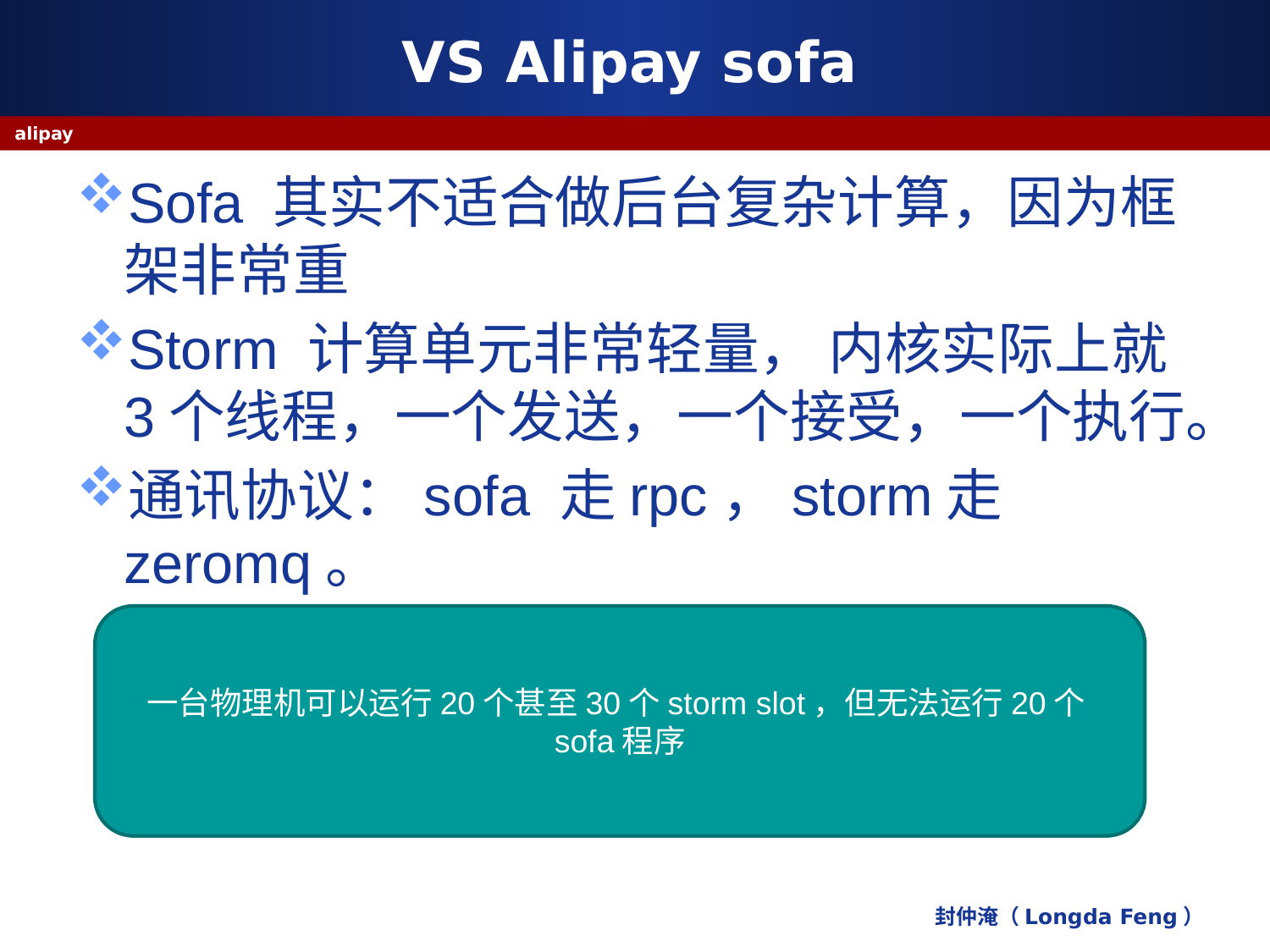

# VS Alipay sofa
alipay
Sofa 其实不适合做后台复杂计算，因为框架非常重
Storm 计算单元非常轻量， 内核实际上就3个线程，一个发送，一个接受，一个执行。
通讯协议：sofa 走rpc，storm走zeromq。

一台物理机可以运行20个甚至30个storm slot，但无法运行20个sofa程序
封仲淹（Longda Feng）